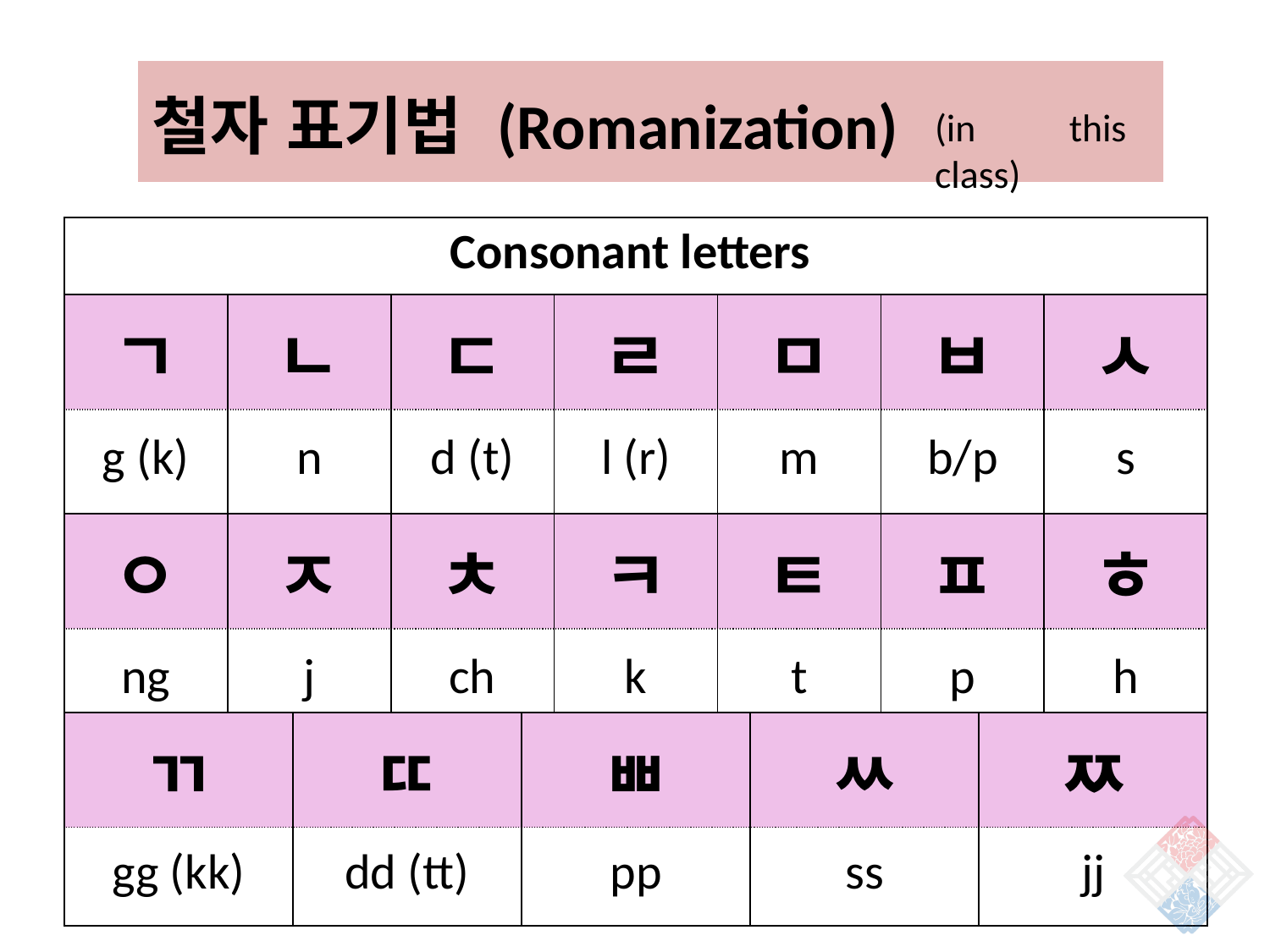

| 철자 표기법 (Romanization) |
| --- |
(in this class)
| Consonant letters |  |  |  |  |  |  |
| --- | --- | --- | --- | --- | --- | --- |
| ㄱ | ㄴ | ㄷ | ㄹ | ㅁ | ㅂ | ㅅ |
| g (k) | n | d (t) | l (r) | m | b/p | s |
| ㅇ | ㅈ | ㅊ | ㅋ | ㅌ | ㅍ | ㅎ |
| ng | j | ch | k | t | p | h |
| ㄲ | ㄸ | ㅃ | ㅆ | ㅉ |
| --- | --- | --- | --- | --- |
| gg (kk) | dd (tt) | pp | ss | jj |